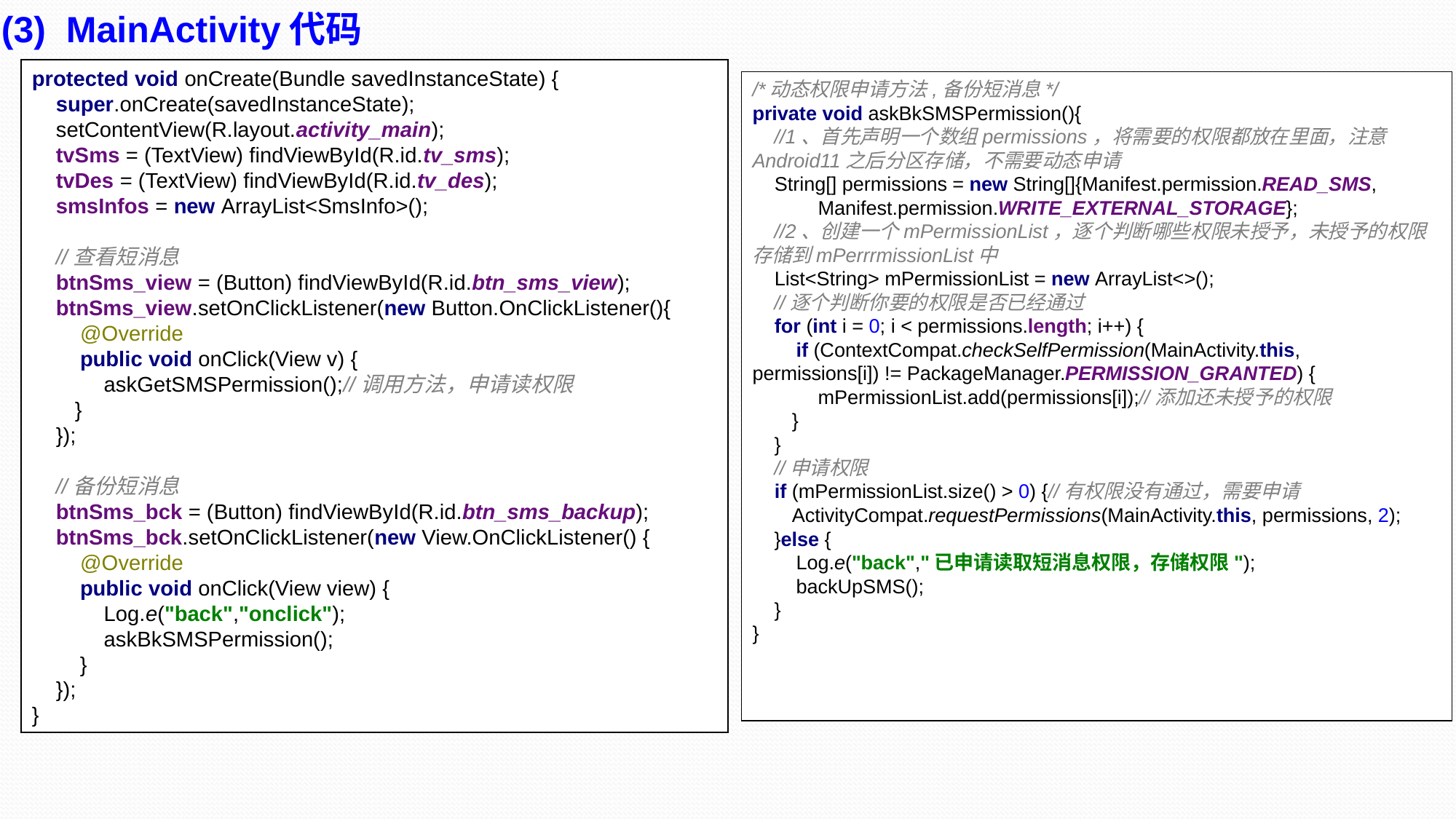

(3)  MainActivity代码
protected void onCreate(Bundle savedInstanceState) {
    super.onCreate(savedInstanceState);
    setContentView(R.layout.activity_main);
    tvSms = (TextView) findViewById(R.id.tv_sms);
    tvDes = (TextView) findViewById(R.id.tv_des);
    smsInfos = new ArrayList<SmsInfo>();
    //查看短消息
    btnSms_view = (Button) findViewById(R.id.btn_sms_view);
    btnSms_view.setOnClickListener(new Button.OnClickListener(){
        @Override
        public void onClick(View v) {
            askGetSMSPermission();//调用方法，申请读权限
        }
    });
    //备份短消息
    btnSms_bck = (Button) findViewById(R.id.btn_sms_backup);
    btnSms_bck.setOnClickListener(new View.OnClickListener() {
        @Override
        public void onClick(View view) {
            Log.e("back","onclick");
            askBkSMSPermission();
        }
    });
}
/*动态权限申请方法,备份短消息*/
private void askBkSMSPermission(){
    //1、首先声明一个数组permissions，将需要的权限都放在里面，注意Android11之后分区存储，不需要动态申请
    String[] permissions = new String[]{Manifest.permission.READ_SMS,
            Manifest.permission.WRITE_EXTERNAL_STORAGE};
    //2、创建一个mPermissionList，逐个判断哪些权限未授予，未授予的权限存储到mPerrrmissionList中
    List<String> mPermissionList = new ArrayList<>();
    //逐个判断你要的权限是否已经通过
    for (int i = 0; i < permissions.length; i++) {
        if (ContextCompat.checkSelfPermission(MainActivity.this, permissions[i]) != PackageManager.PERMISSION_GRANTED) {
            mPermissionList.add(permissions[i]);//添加还未授予的权限
        }
    }
    //申请权限
    if (mPermissionList.size() > 0) {//有权限没有通过，需要申请
        ActivityCompat.requestPermissions(MainActivity.this, permissions, 2);
    }else {
        Log.e("back","已申请读取短消息权限，存储权限");
        backUpSMS();
    }
}